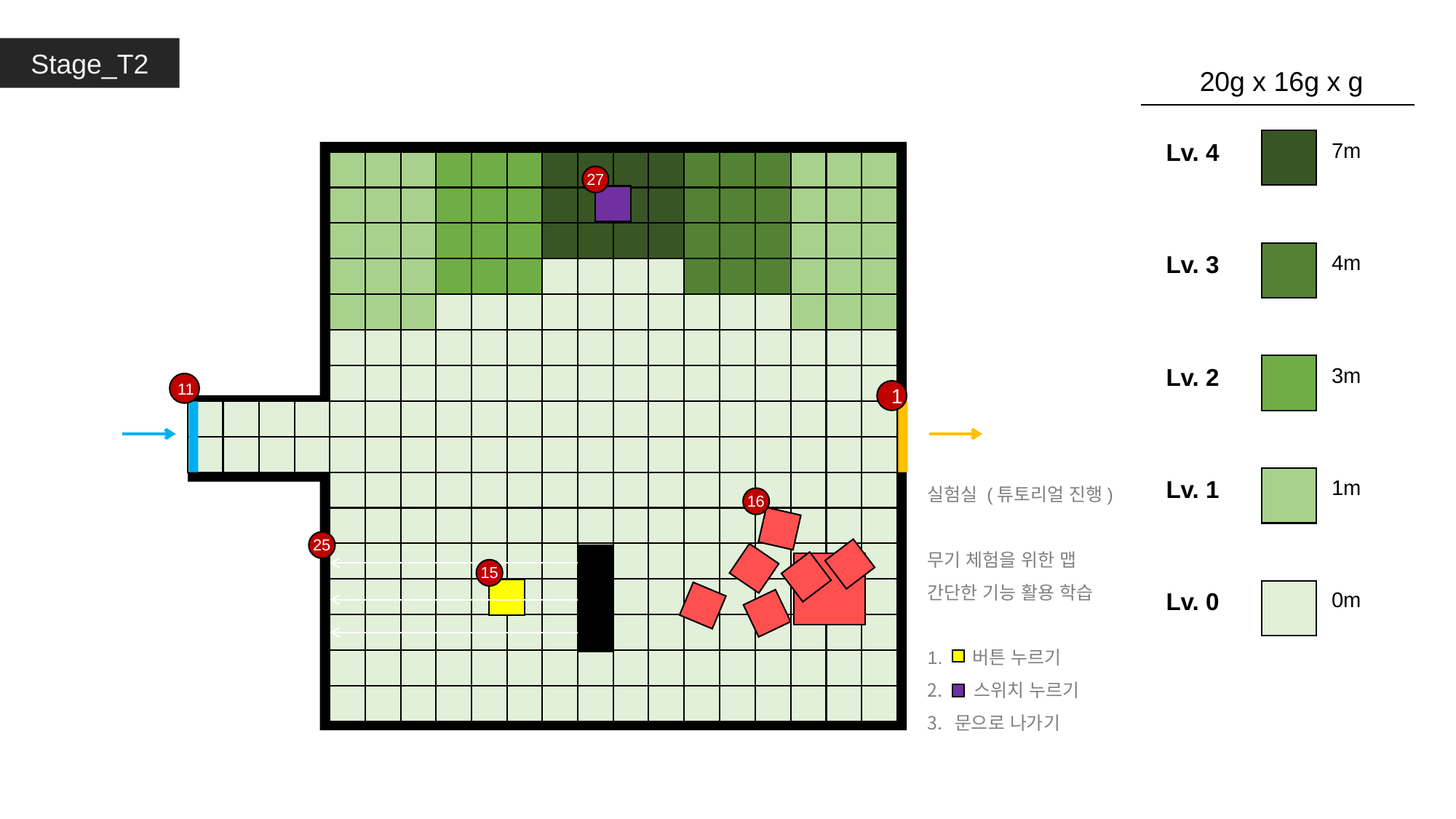

Stage_T2
20g x 16g x g

Lv. 4
7m

Lv. 3
4m

Lv. 2
3m

Lv. 1
1m

Lv. 0
0m

27

11
1

실험실 (튜토리얼 진행)

무기 체험을 위한 맵
간단한 기능 활용 학습

1.     버튼 누르기
   스위치 누르기
문으로 나가기
16

25

15